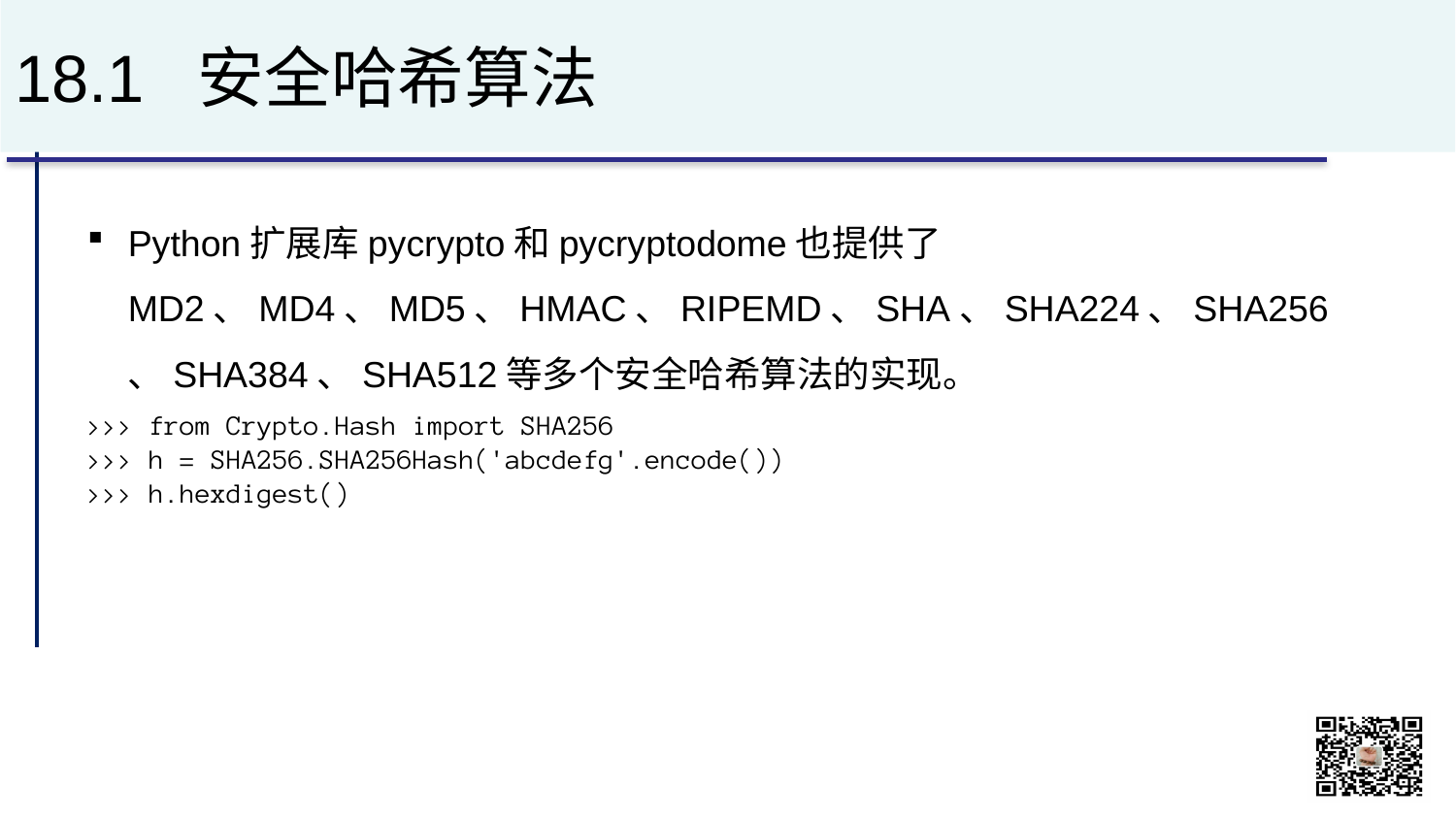

# 18.1  安全哈希算法
Python扩展库pycrypto和pycryptodome也提供了MD2、MD4、MD5、HMAC、RIPEMD、SHA、SHA224、SHA256、SHA384、SHA512等多个安全哈希算法的实现。
>>> from Crypto.Hash import SHA256
>>> h = SHA256.SHA256Hash('abcdefg'.encode())
>>> h.hexdigest()